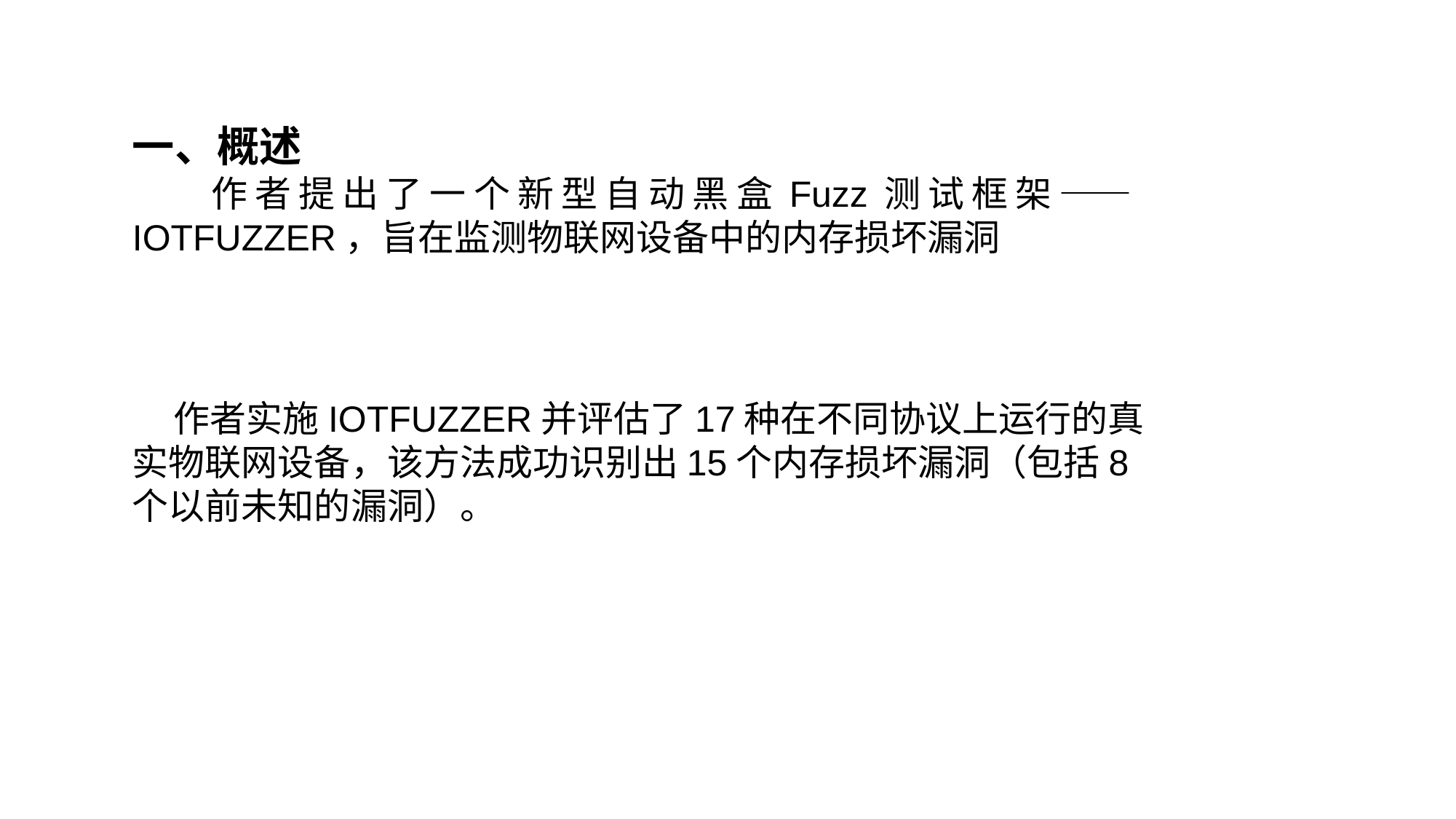

一、概述
    作者提出了一个新型自动黑盒Fuzz测试框架——IOTFUZZER，旨在监测物联网设备中的内存损坏漏洞
    作者实施IOTFUZZER并评估了17种在不同协议上运行的真实物联网设备，该方法成功识别出15个内存损坏漏洞（包括8个以前未知的漏洞）。